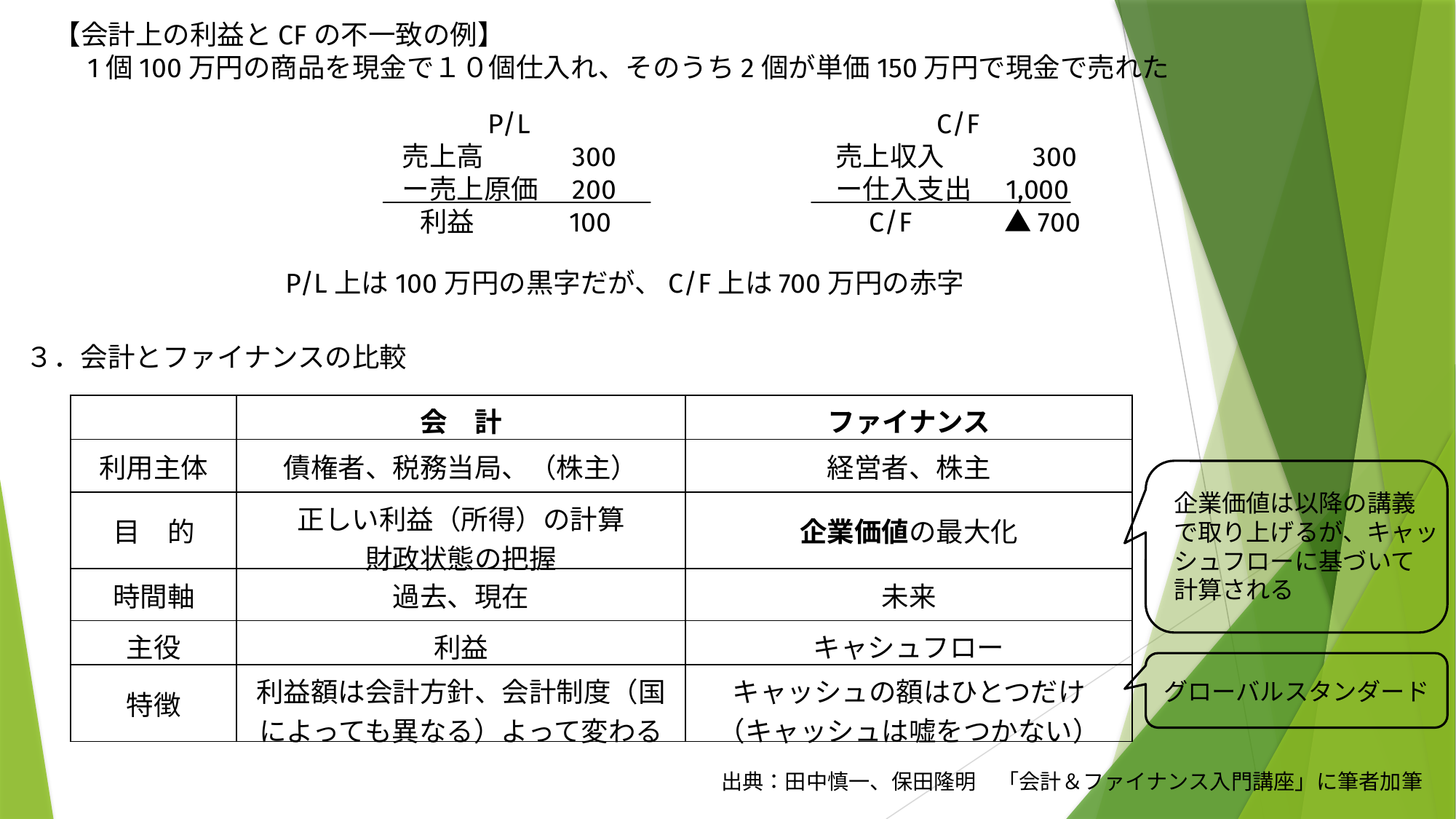

【会計上の利益とCFの不一致の例】
　1個100万円の商品を現金で１０個仕入れ、そのうち2個が単価150万円で現金で売れた

C/F
売上収入　　　300
ー仕入支出　1,000
　C/F        　▲700
P/L
売上高　　　300
ー売上原価　200
　　利益　　 　100
P/L上は100万円の黒字だが、C/F上は700万円の赤字
３．会計とファイナンスの比較
|  | 会　計 | ファイナンス |
| --- | --- | --- |
| 利用主体 | 債権者、税務当局、（株主） | 経営者、株主 |
| 目　的 | 正しい利益（所得）の計算 財政状態の把握 | 企業価値の最大化 |
| 時間軸 | 過去、現在 | 未来 |
| 主役 | 利益 | キャシュフロー |
| 特徴 | 利益額は会計方針、会計制度（国 によっても異なる）よって変わる | キャッシュの額はひとつだけ （キャッシュは嘘をつかない） |

企業価値は以降の講義
で取り上げるが、キャッ
シュフローに基づいて
計算される

グローバルスタンダード
出典：田中慎一、保田隆明　「会計＆ファイナンス入門講座」に筆者加筆